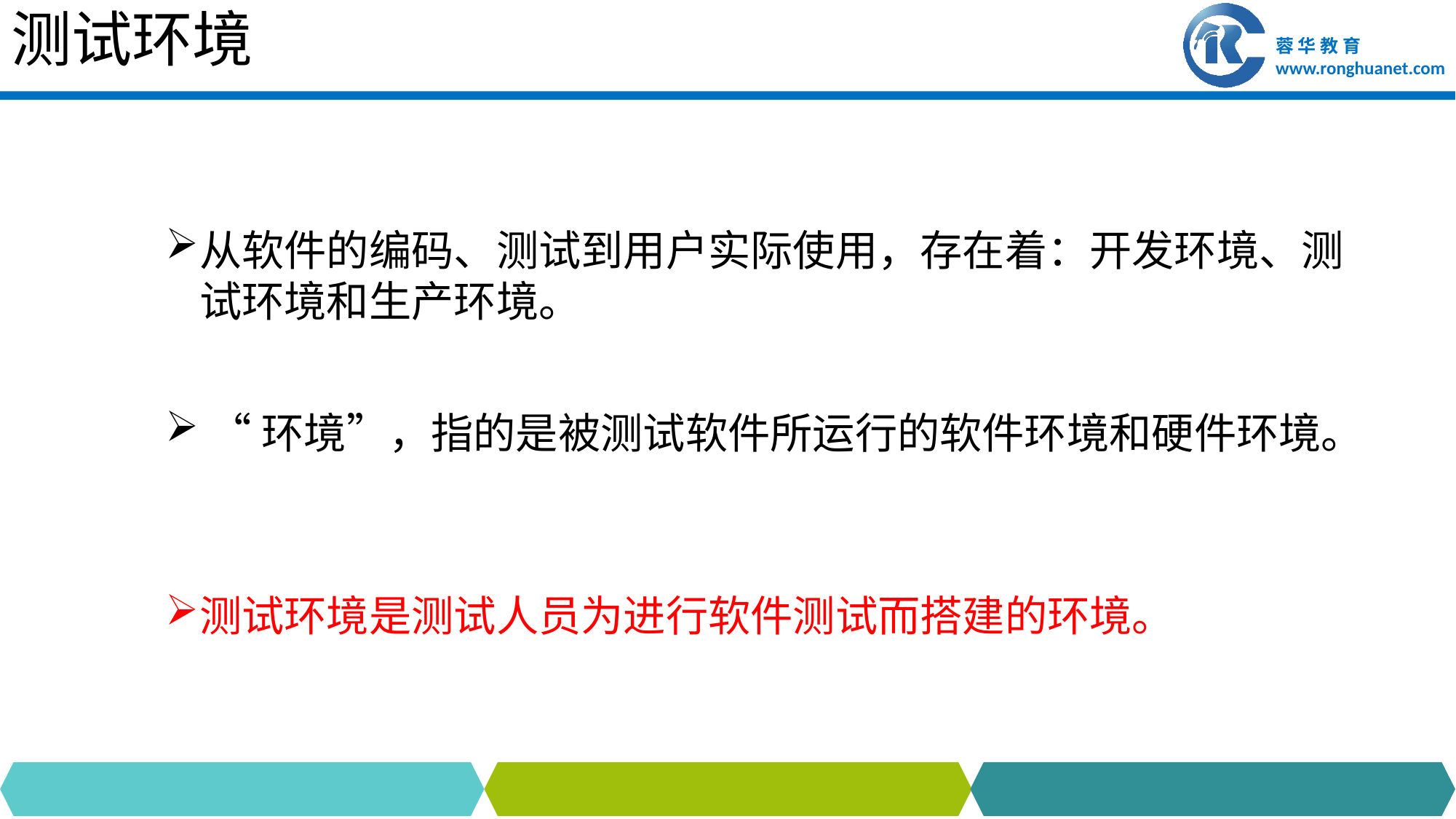

# 测试环境
从软件的编码、测试到用户实际使用，存在着：开发环境、测试环境和生产环境。

 “环境”，指的是被测试软件所运行的软件环境和硬件环境。

测试环境是测试人员为进行软件测试而搭建的环境。